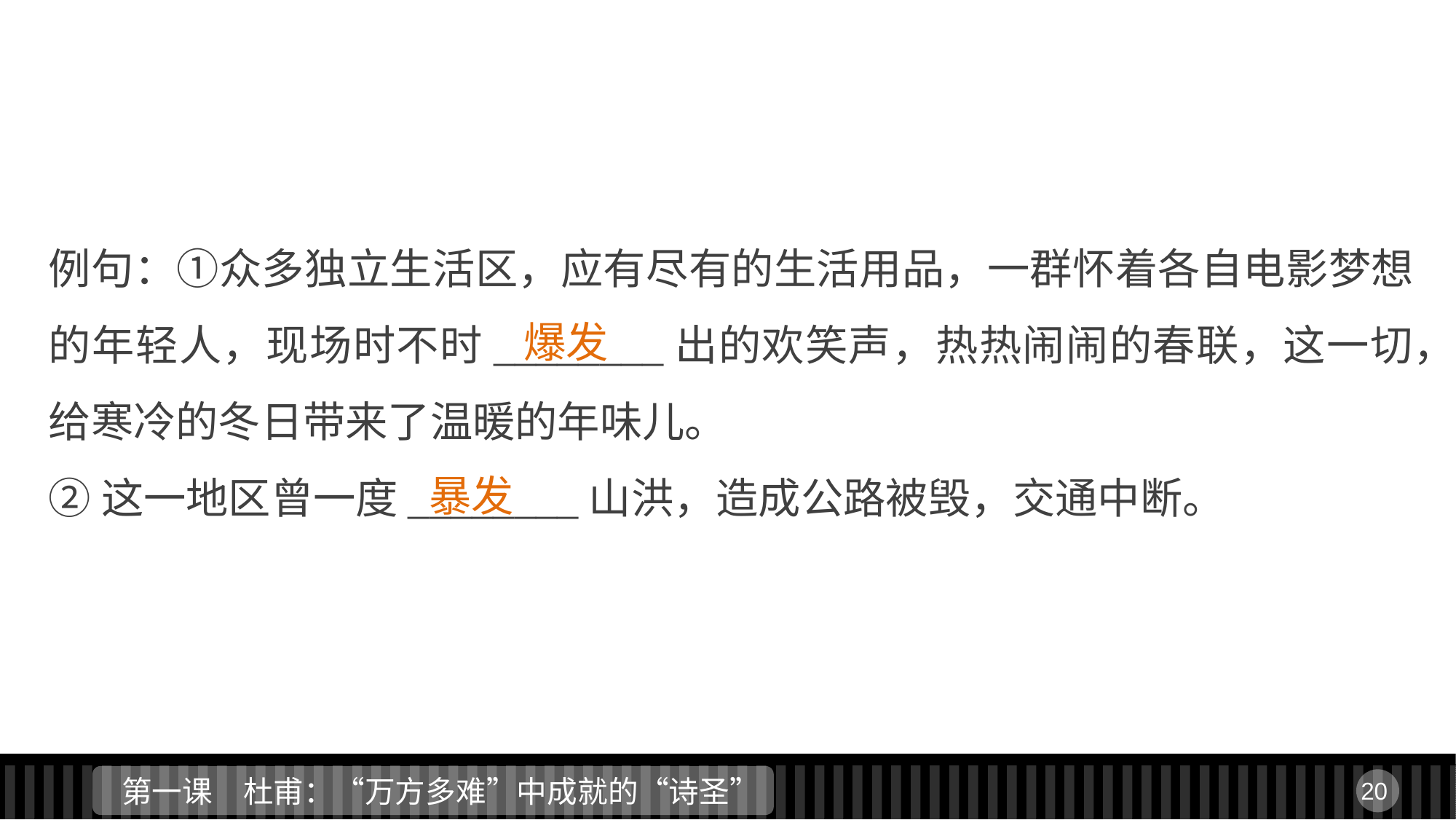

例句：①众多独立生活区，应有尽有的生活用品，一群怀着各自电影梦想的年轻人，现场时不时________出的欢笑声，热热闹闹的春联，这一切，给寒冷的冬日带来了温暖的年味儿。
②这一地区曾一度________山洪，造成公路被毁，交通中断。
爆发
暴发